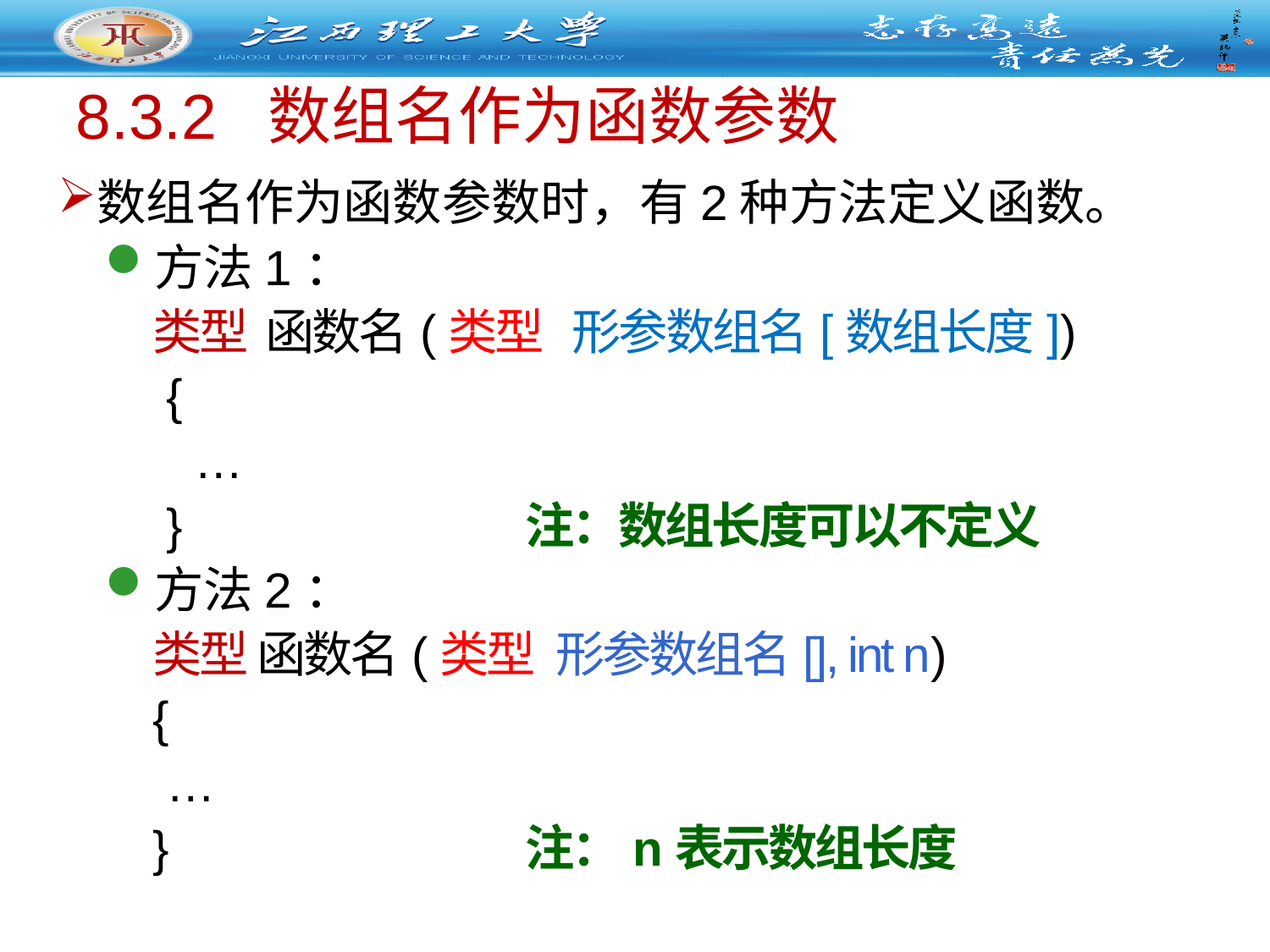

# 8.3.2  数组名作为函数参数
数组名作为函数参数时，有2种方法定义函数。
方法1：
类型  函数名(类型   形参数组名[数组长度])
 {
   …
 }                        注：数组长度可以不定义
方法2：
类型 函数名(类型  形参数组名[], int n)
{
 …
}                         注：n表示数组长度